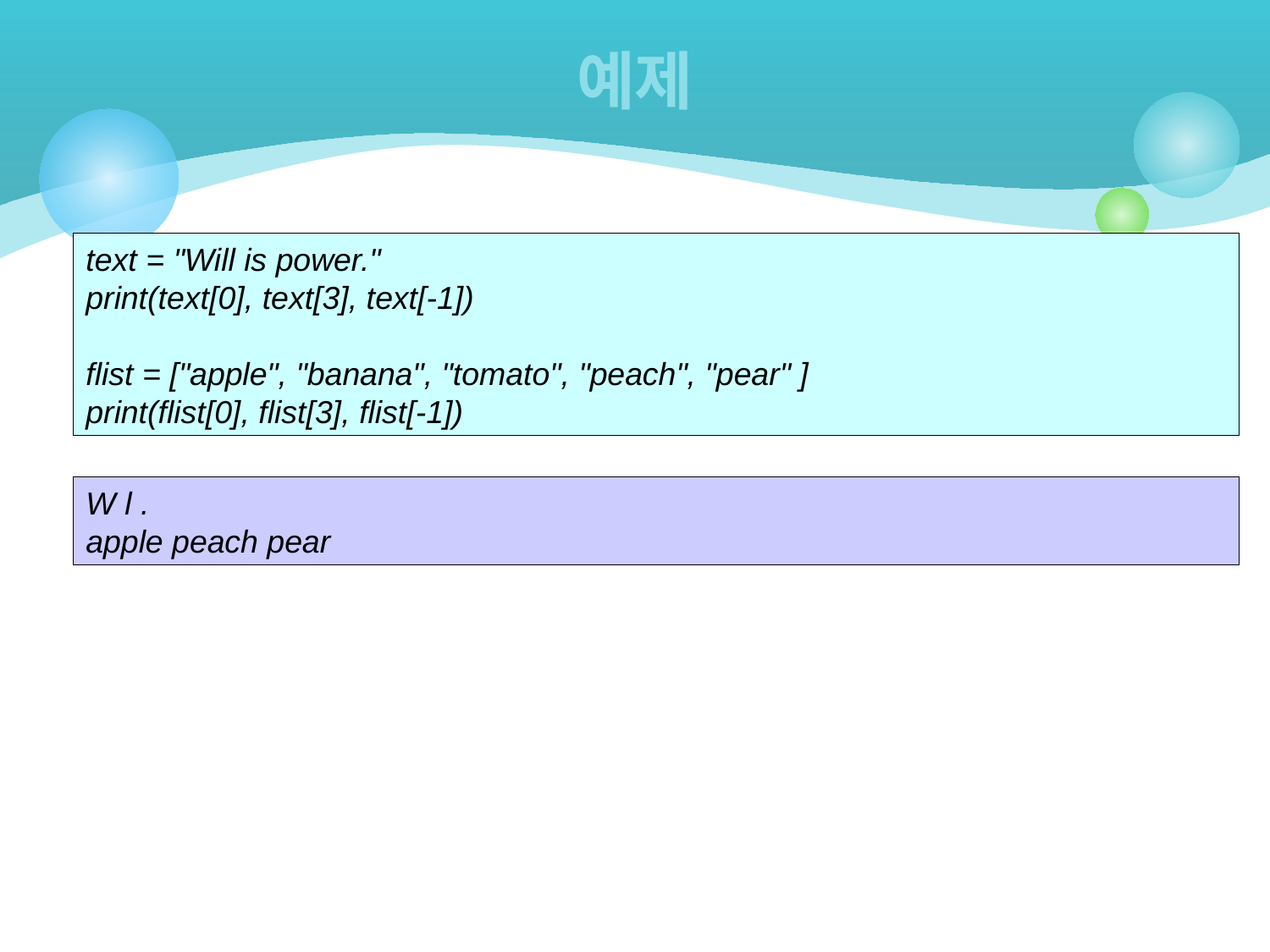

# 예제
text = "Will is power."
print(text[0], text[3], text[-1])

flist = ["apple", "banana", "tomato", "peach", "pear" ]
print(flist[0], flist[3], flist[-1])
W l .
apple peach pear